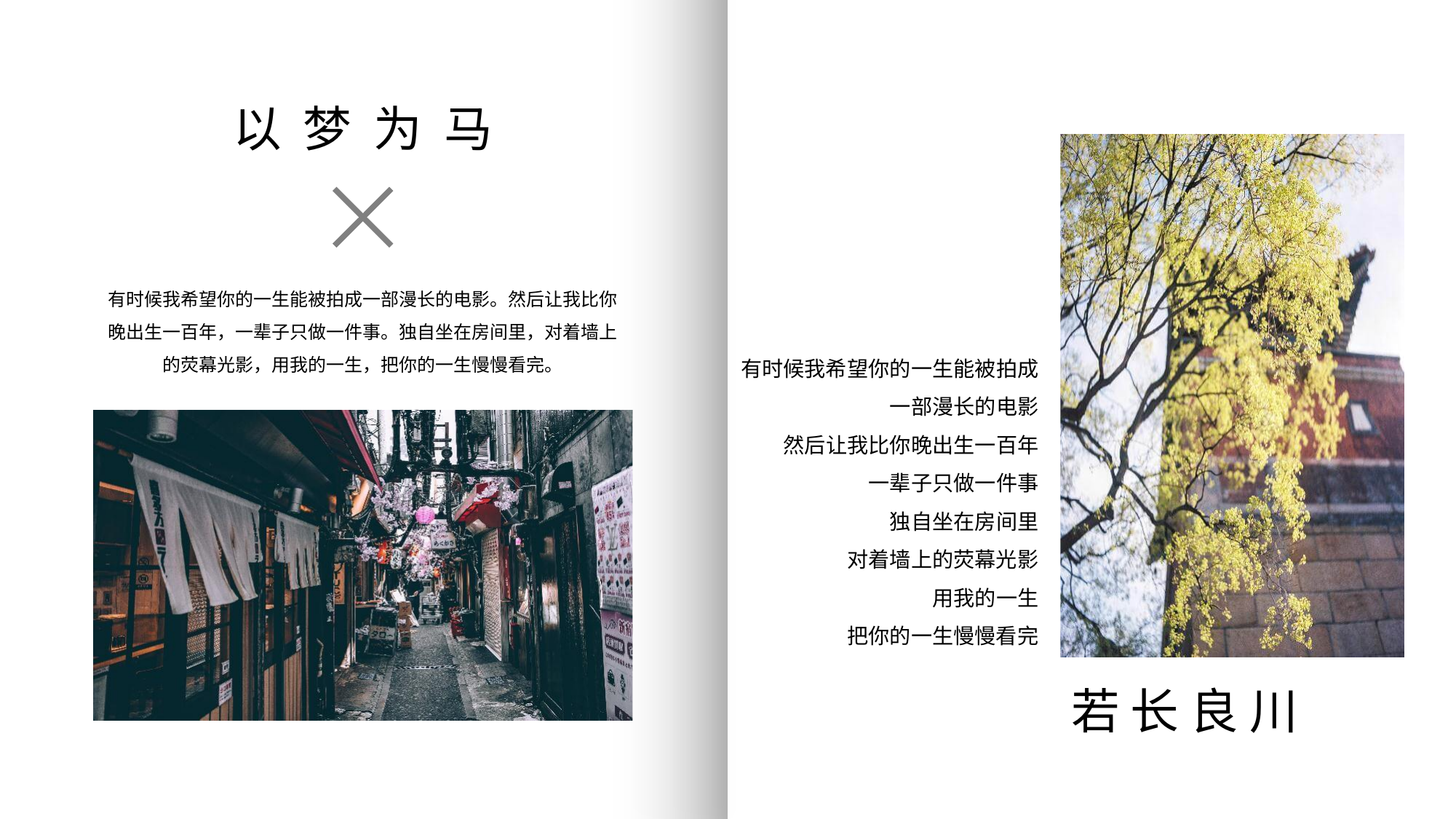

以  梦  为  马

有时候我希望你的一生能被拍成一部漫长的电影。然后让我比你晚出生一百年，一辈子只做一件事。独自坐在房间里，对着墙上的荧幕光影，用我的一生，把你的一生慢慢看完。
有时候我希望你的一生能被拍成一部漫长的电影
然后让我比你晚出生一百年
一辈子只做一件事
独自坐在房间里
对着墙上的荧幕光影
用我的一生
把你的一生慢慢看完

若 长 良 川